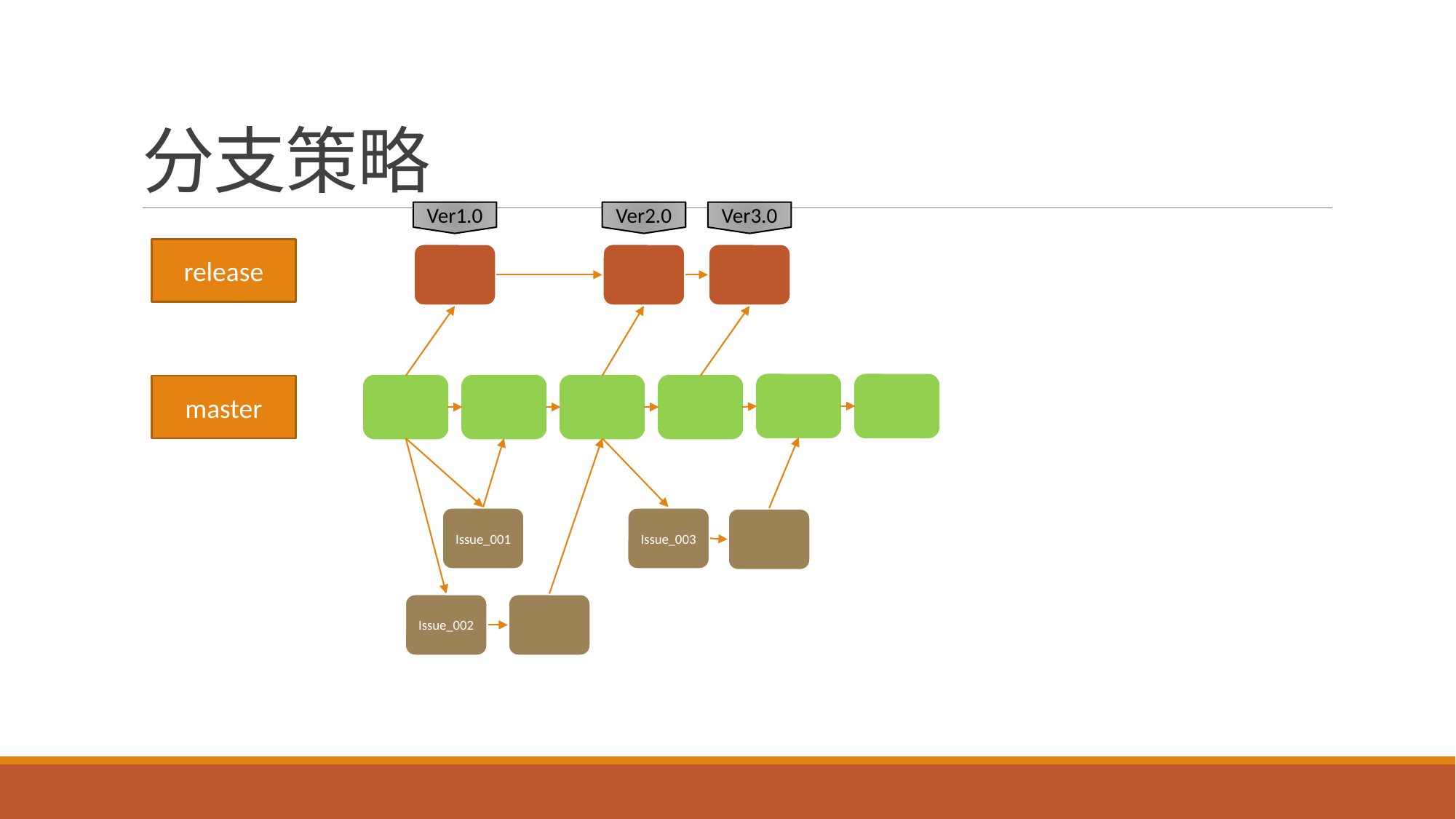

# 分支策略
Ver1.0
Ver2.0
Ver3.0

release

master
Issue_003
Issue_001

Issue_002